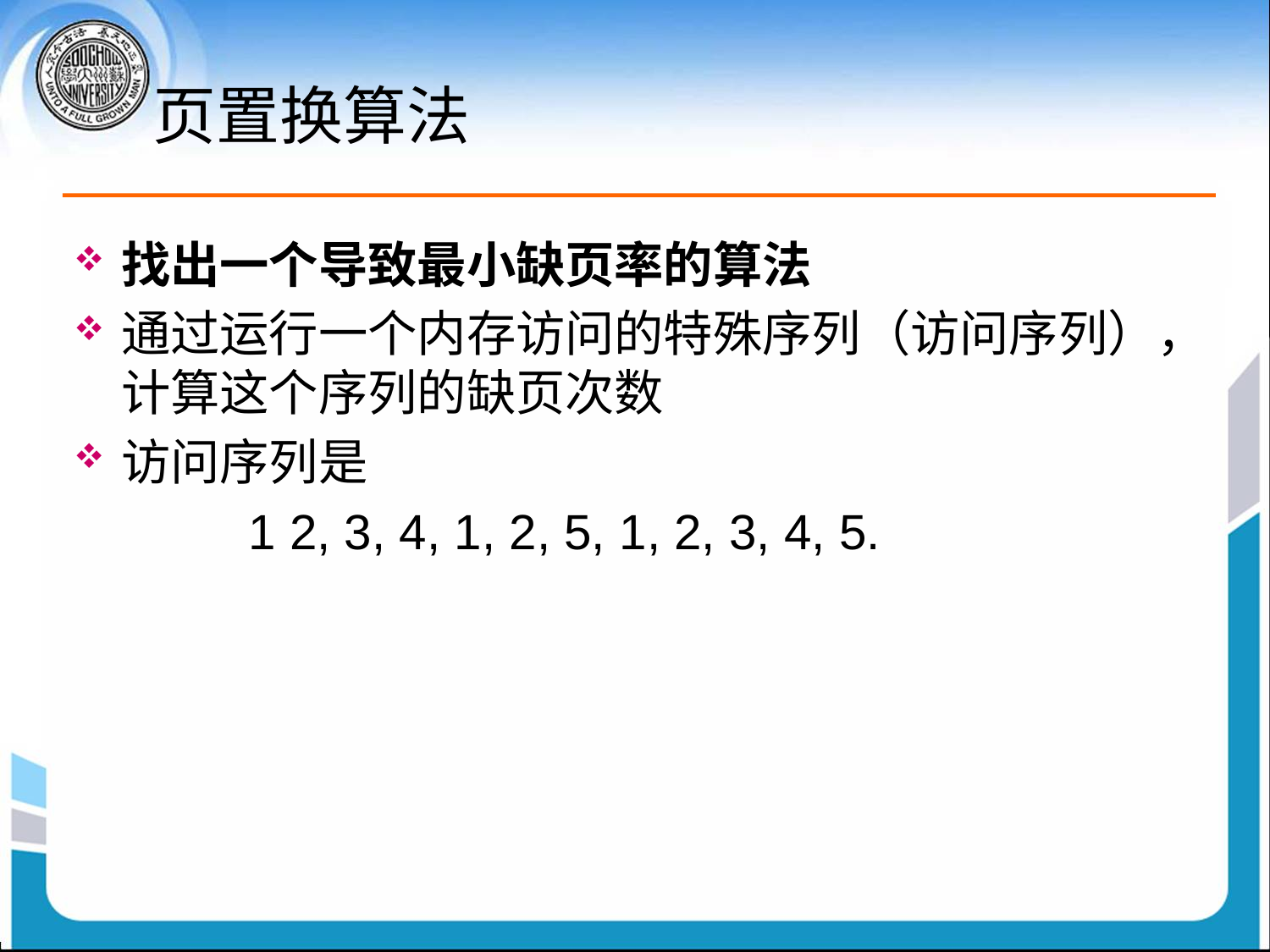

# 页置换算法
找出一个导致最小缺页率的算法
通过运行一个内存访问的特殊序列（访问序列），计算这个序列的缺页次数
访问序列是
		1 2, 3, 4, 1, 2, 5, 1, 2, 3, 4, 5.